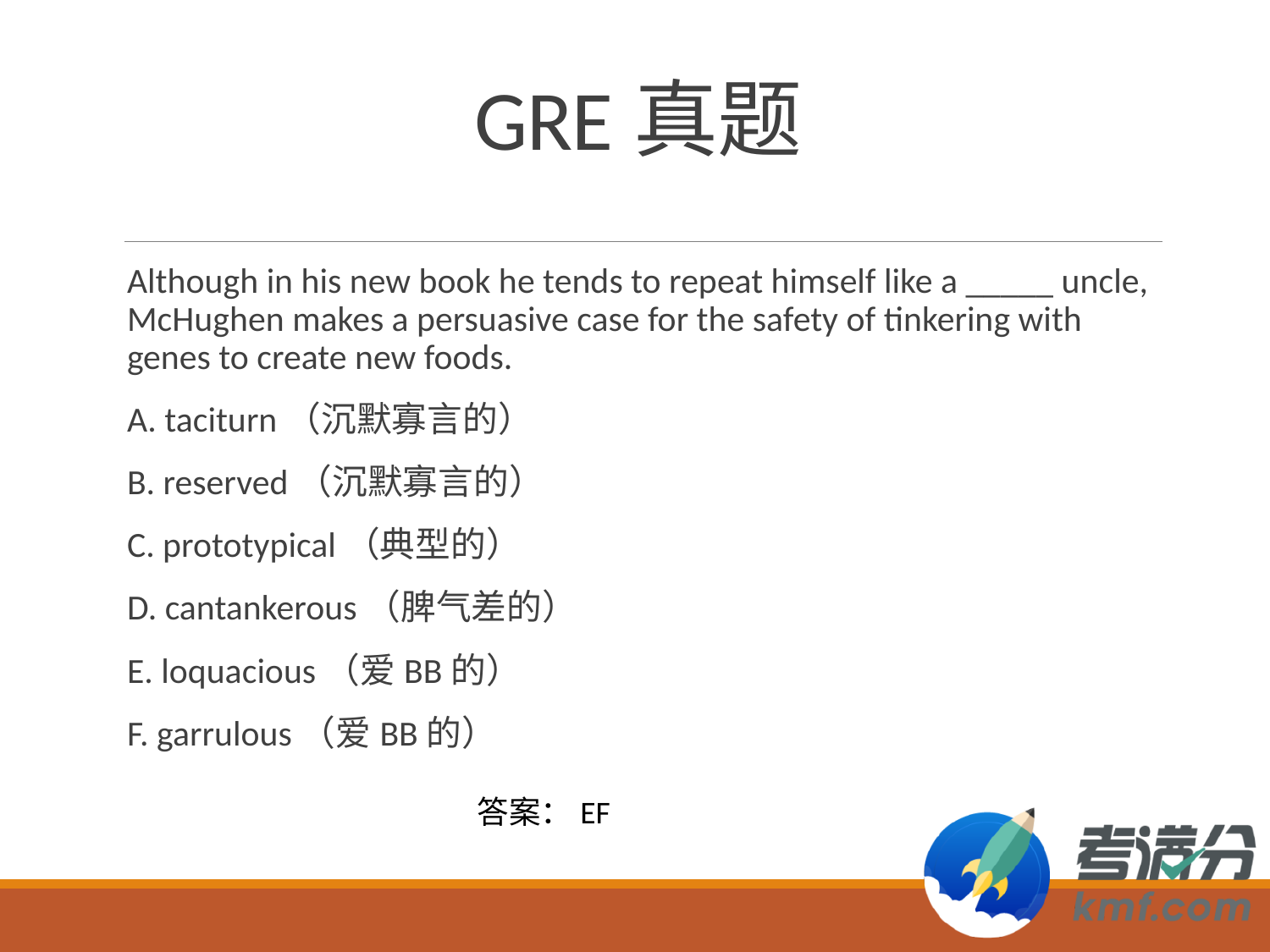

# GRE真题
Although in his new book he tends to repeat himself like a _____ uncle, McHughen makes a persuasive case for the safety of tinkering with genes to create new foods.
A. taciturn（沉默寡言的）
B. reserved（沉默寡言的）
C. prototypical（典型的）
D. cantankerous（脾气差的）
E. loquacious（爱BB的）
F. garrulous（爱BB的）
答案：EF